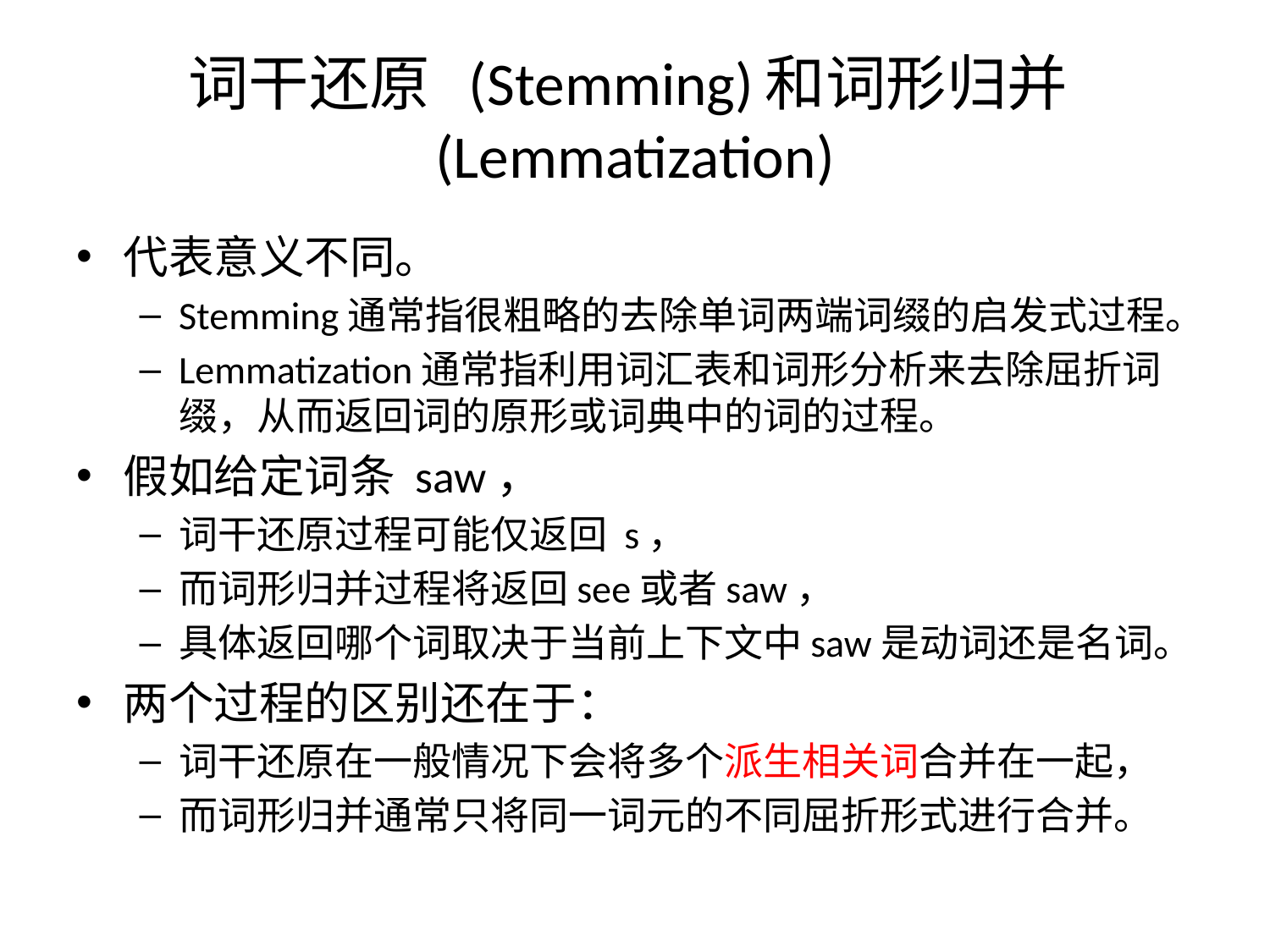

# 词干还原  (Stemming)和词形归并  (Lemmatization)
代表意义不同。
Stemming通常指很粗略的去除单词两端词缀的启发式过程。
Lemmatization通常指利用词汇表和词形分析来去除屈折词缀，从而返回词的原形或词典中的词的过程。
假如给定词条 saw，
词干还原过程可能仅返回 s，
而词形归并过程将返回see或者saw，
具体返回哪个词取决于当前上下文中saw是动词还是名词。
两个过程的区别还在于：
词干还原在一般情况下会将多个派生相关词合并在一起，
而词形归并通常只将同一词元的不同屈折形式进行合并。